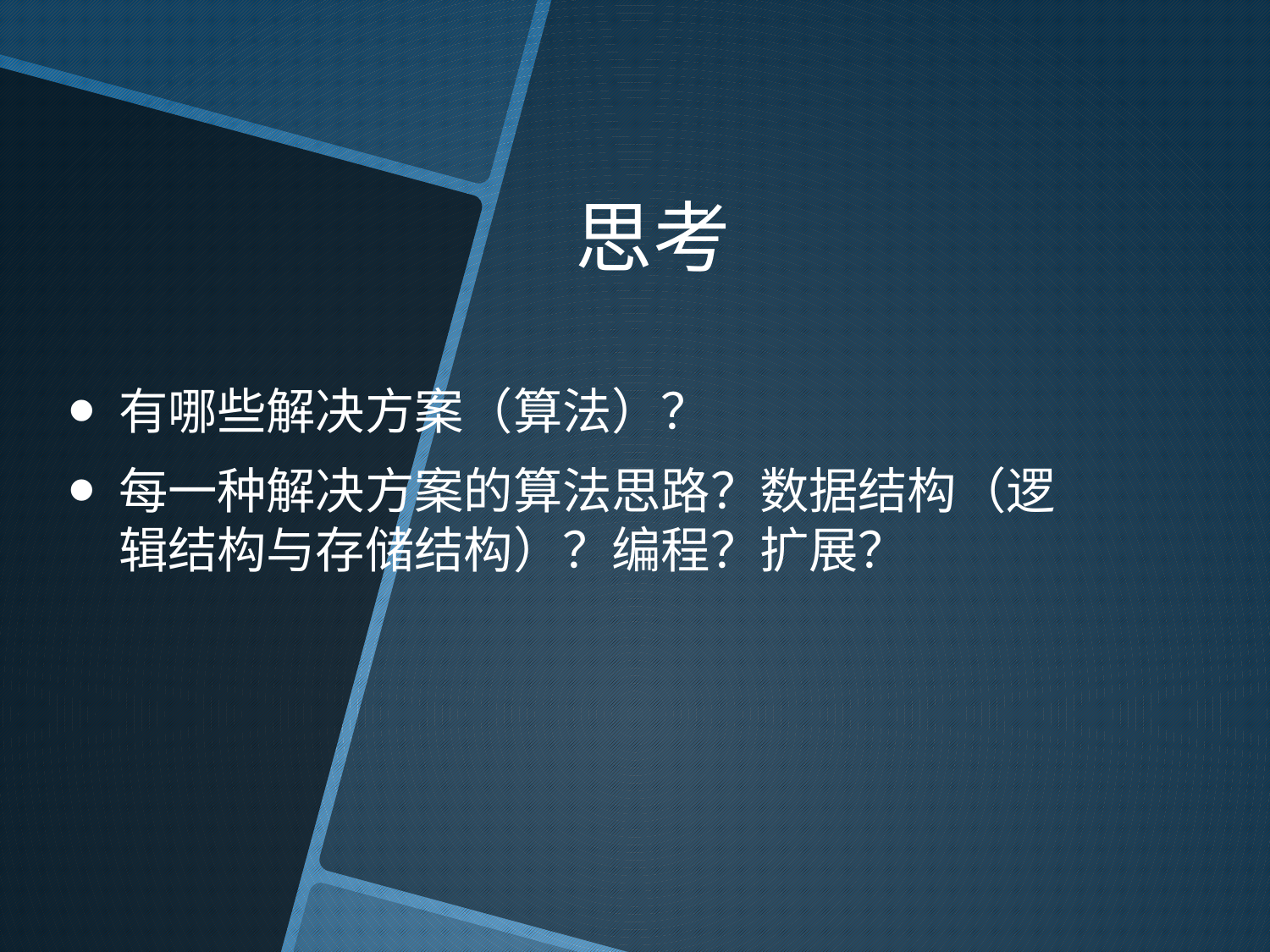

# 思考
有哪些解决方案（算法）？
每一种解决方案的算法思路？数据结构（逻辑结构与存储结构）？编程？扩展？